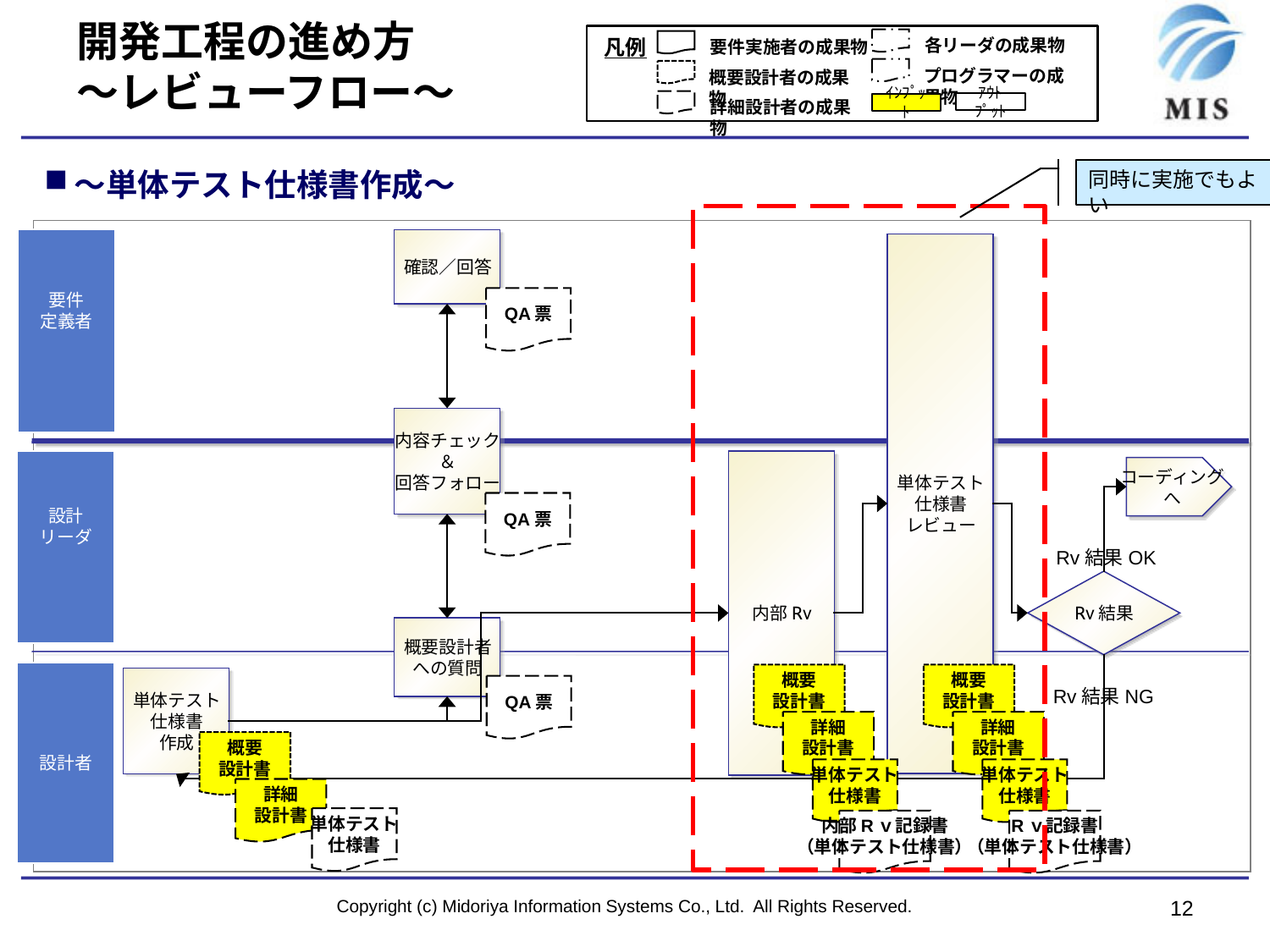

凡例
各リーダの成果物

要件実施者の成果物

プログラマーの成果物

概要設計者の成果物

詳細設計者の成果物

ｱｳﾄﾌﾟｯﾄ
ｲﾝﾌﾟｯﾄ
# 開発工程の進め方　 ～レビューフロー～
～単体テスト仕様書作成～
同時に実施でもよい

要件
定義者

確認／回答
単体テスト
仕様書
レビュー
QA票
内容チェック
＆
回答フォロー

設計
リーダ

内部Rv
コーディング
へ
QA票
Rv結果OK
Rv結果
概要設計者
への質問

設計者
概要
設計書
概要
設計書
単体テスト
仕様書
作成
QA票
Rv結果NG
詳細
設計書
詳細
設計書
概要
設計書
単体テスト
仕様書
単体テスト
仕様書
詳細
設計書
単体テスト
仕様書
内部Rｖ記録書
（単体テスト仕様書）
Rｖ記録書
（単体テスト仕様書）
Copyright (c) Midoriya Information Systems Co., Ltd.  All Rights Reserved.
12